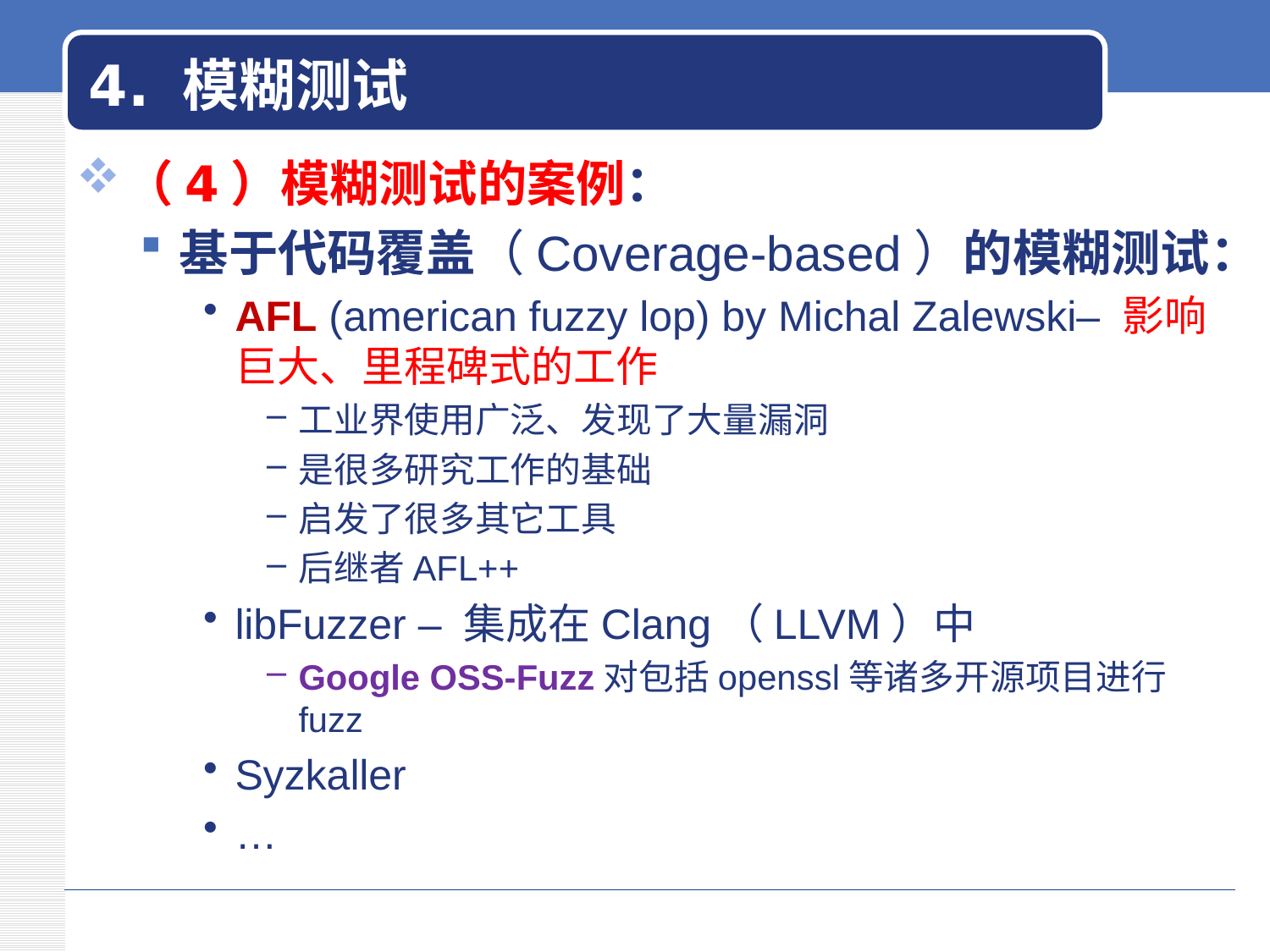

# 4. 模糊测试
（4）模糊测试的案例：
基于代码覆盖（Coverage-based）的模糊测试：
AFL (american fuzzy lop) by Michal Zalewski– 影响巨大、里程碑式的工作
工业界使用广泛、发现了大量漏洞
是很多研究工作的基础
启发了很多其它工具
后继者AFL++
libFuzzer – 集成在Clang（LLVM）中
Google OSS-Fuzz对包括openssl等诸多开源项目进行fuzz
Syzkaller
…